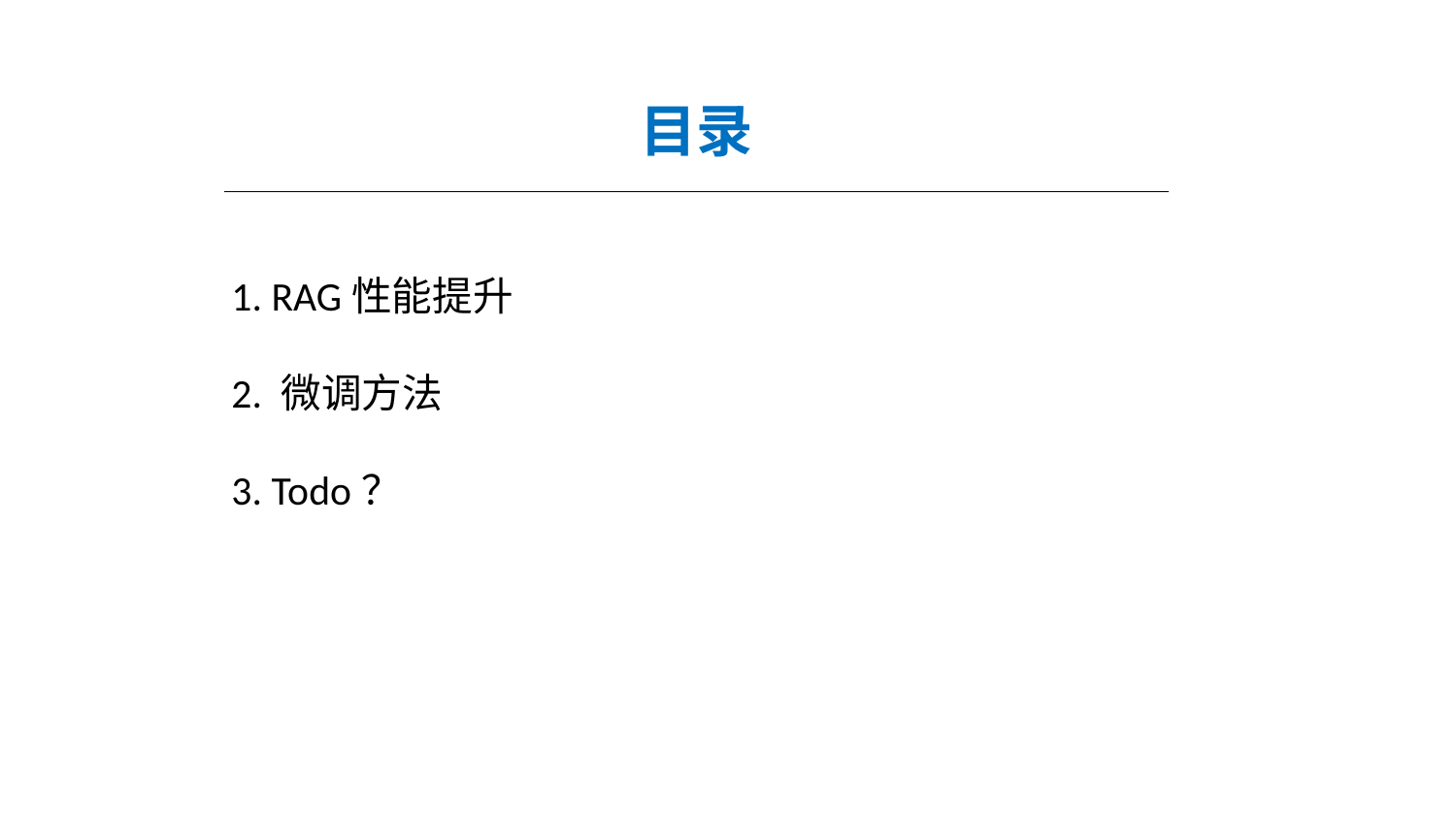

目录

        1. RAG性能提升

        2. 微调方法

        3. Todo？